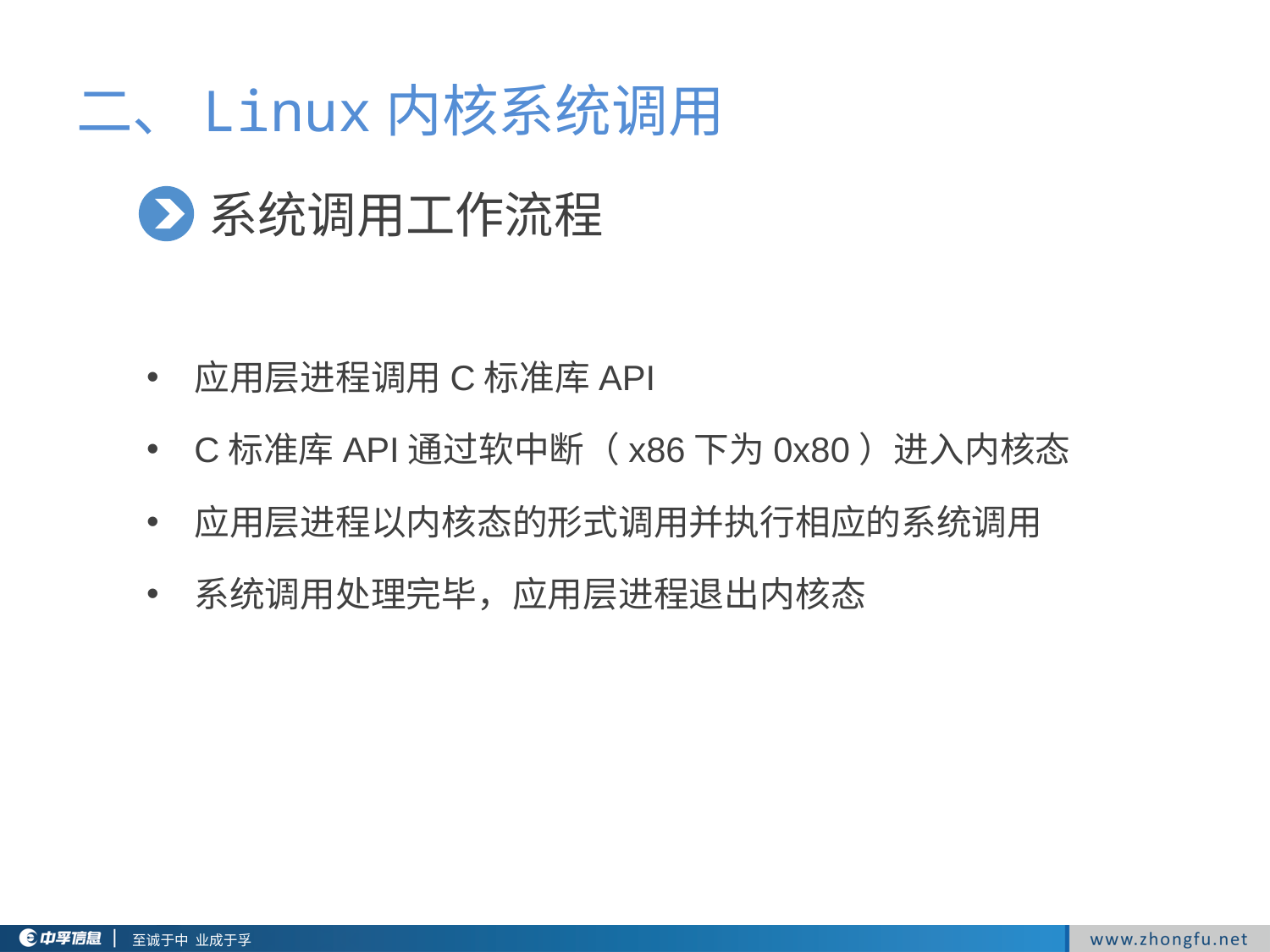

二、Linux内核系统调用
系统调用工作流程

应用层进程调用C标准库API
C标准库API通过软中断（x86下为0x80）进入内核态
应用层进程以内核态的形式调用并执行相应的系统调用
系统调用处理完毕，应用层进程退出内核态